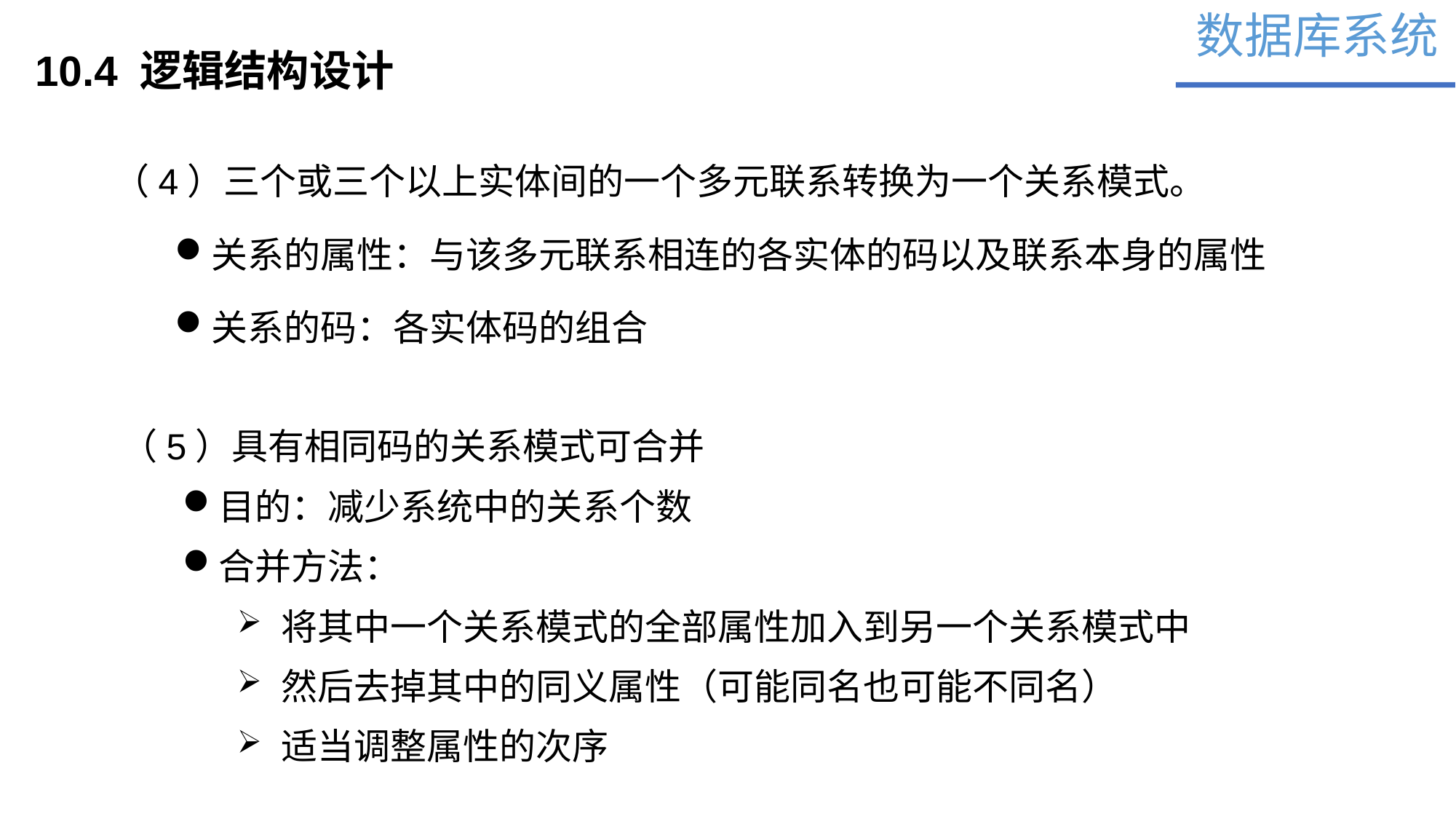

数据库系统
10.4 逻辑结构设计

（4）三个或三个以上实体间的一个多元联系转换为一个关系模式。
关系的属性：与该多元联系相连的各实体的码以及联系本身的属性
关系的码：各实体码的组合
（5）具有相同码的关系模式可合并
目的：减少系统中的关系个数
合并方法：
 将其中一个关系模式的全部属性加入到另一个关系模式中
 然后去掉其中的同义属性（可能同名也可能不同名）
 适当调整属性的次序